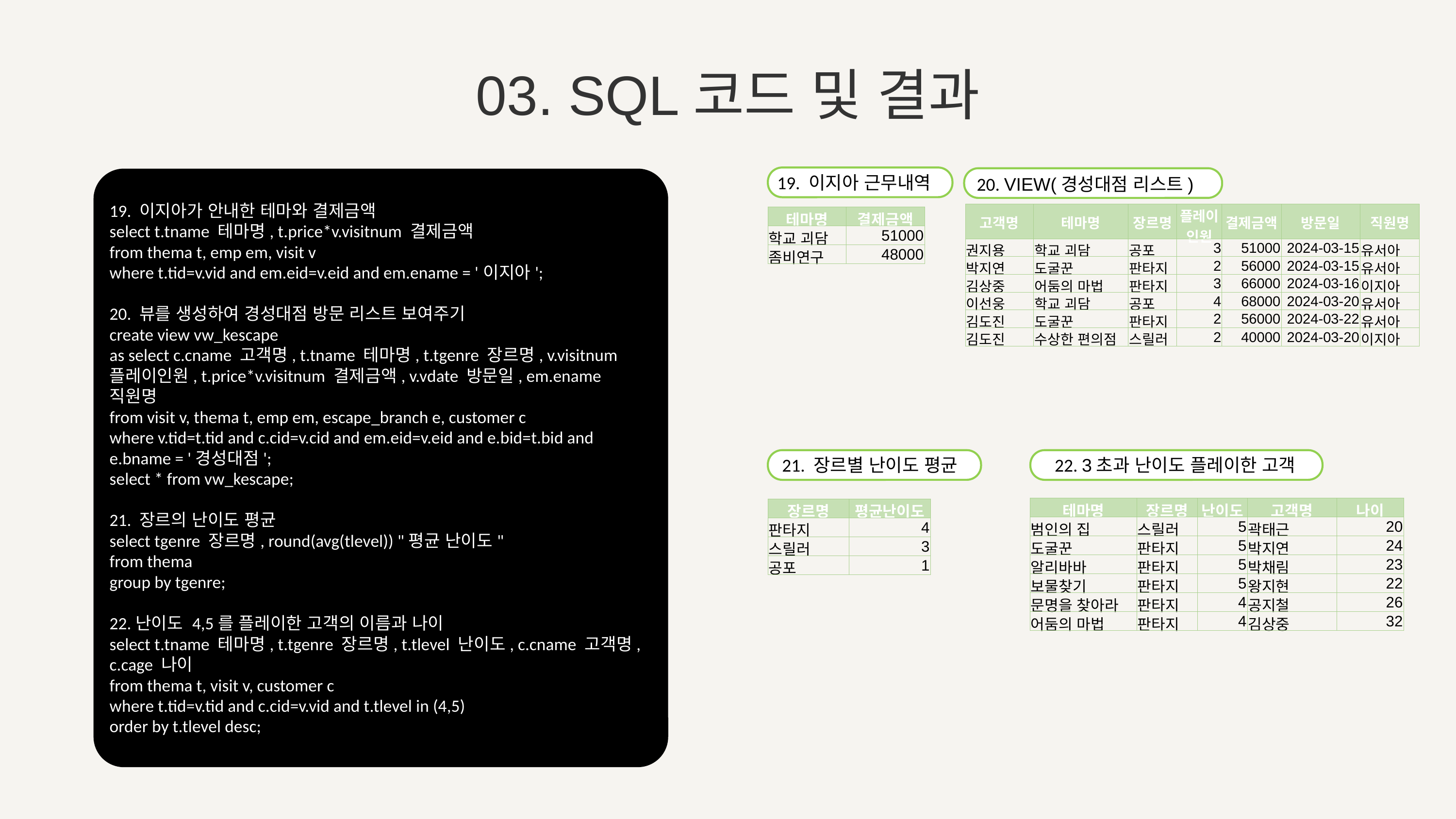

03. SQL코드 및 결과

19. 이지아 근무내역

20. VIEW(경성대점 리스트)
19. 이지아가 안내한 테마와 결제금액
select t.tname 테마명, t.price*v.visitnum 결제금액
from thema t, emp em, visit v
where t.tid=v.vid and em.eid=v.eid and em.ename = '이지아';

20. 뷰를 생성하여 경성대점 방문 리스트 보여주기
create view vw_kescape
as select c.cname 고객명, t.tname 테마명, t.tgenre 장르명, v.visitnum 플레이인원, t.price*v.visitnum 결제금액, v.vdate 방문일, em.ename 직원명
from visit v, thema t, emp em, escape_branch e, customer c
where v.tid=t.tid and c.cid=v.cid and em.eid=v.eid and e.bid=t.bid and e.bname = '경성대점';
select * from vw_kescape;

21. 장르의 난이도 평균
select tgenre 장르명, round(avg(tlevel)) "평균 난이도"
from thema
group by tgenre;

22.난이도 4,5를 플레이한 고객의 이름과 나이
select t.tname 테마명, t.tgenre 장르명, t.tlevel 난이도, c.cname 고객명, c.cage 나이
from thema t, visit v, customer c
where t.tid=v.tid and c.cid=v.vid and t.tlevel in (4,5)
order by t.tlevel desc;
| 고객명 | 테마명 | 장르명 | 플레이 인원 | 결제금액 | 방문일 | 직원명 |
| --- | --- | --- | --- | --- | --- | --- |
| 권지용 | 학교 괴담 | 공포 | 3 | 51000 | 2024-03-15 | 유서아 |
| 박지연 | 도굴꾼 | 판타지 | 2 | 56000 | 2024-03-15 | 유서아 |
| 김상중 | 어둠의 마법 | 판타지 | 3 | 66000 | 2024-03-16 | 이지아 |
| 이선웅 | 학교 괴담 | 공포 | 4 | 68000 | 2024-03-20 | 유서아 |
| 김도진 | 도굴꾼 | 판타지 | 2 | 56000 | 2024-03-22 | 유서아 |
| 김도진 | 수상한 편의점 | 스릴러 | 2 | 40000 | 2024-03-20 | 이지아 |
| 테마명 | 결제금액 |
| --- | --- |
| 학교 괴담 | 51000 |
| 좀비연구 | 48000 |

21. 장르별 난이도 평균

22. 3초과 난이도 플레이한 고객
| 테마명 | 장르명 | 난이도 | 고객명 | 나이 |
| --- | --- | --- | --- | --- |
| 범인의 집 | 스릴러 | 5 | 곽태근 | 20 |
| 도굴꾼 | 판타지 | 5 | 박지연 | 24 |
| 알리바바 | 판타지 | 5 | 박채림 | 23 |
| 보물찾기 | 판타지 | 5 | 왕지현 | 22 |
| 문명을 찾아라 | 판타지 | 4 | 공지철 | 26 |
| 어둠의 마법 | 판타지 | 4 | 김상중 | 32 |
| 장르명 | 평균난이도 |
| --- | --- |
| 판타지 | 4 |
| 스릴러 | 3 |
| 공포 | 1 |